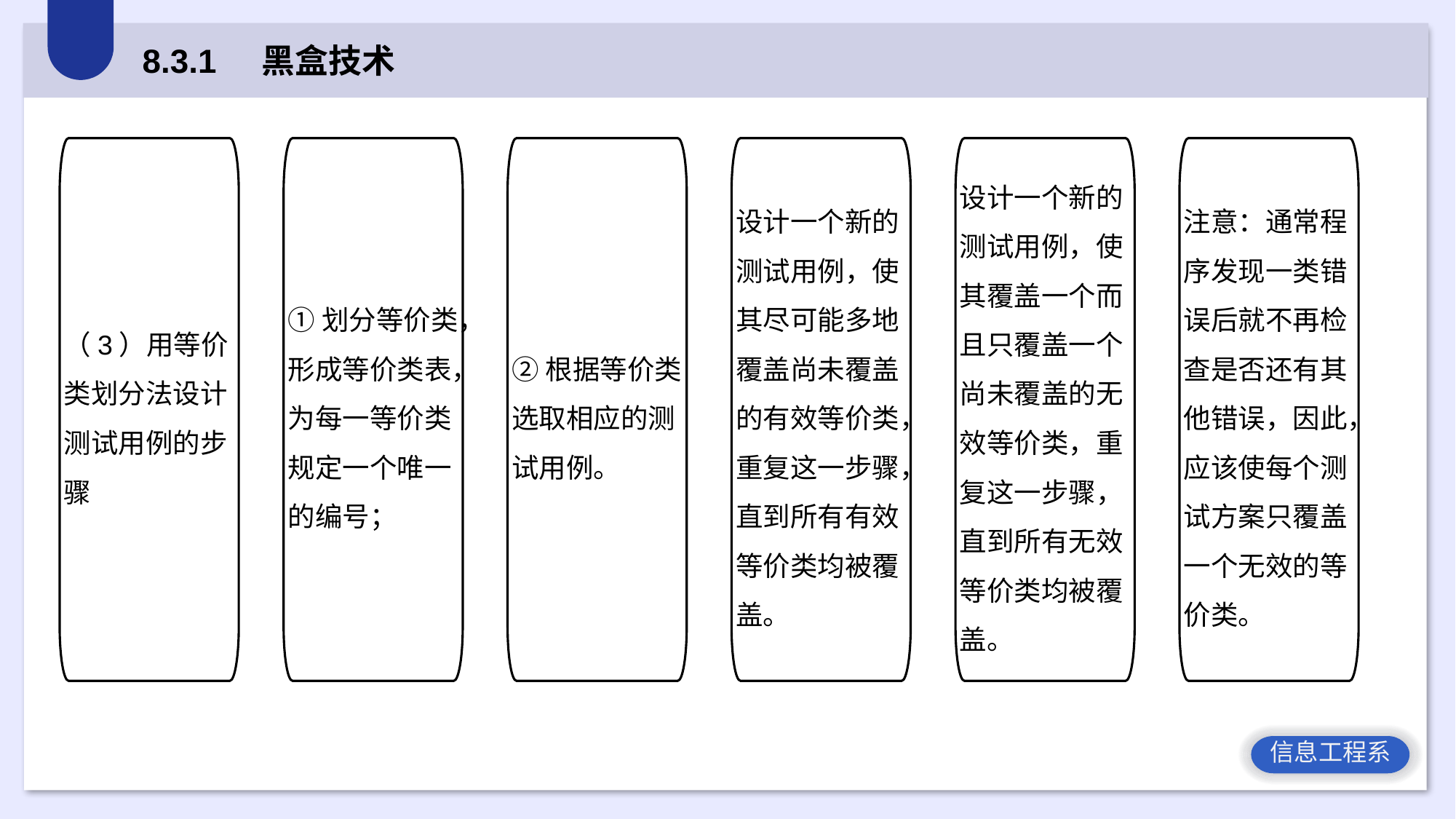

8.3.1    黑盒技术
（3）用等价类划分法设计测试用例的步骤
①划分等价类，形成等价类表，为每一等价类规定一个唯一的编号；
②根据等价类选取相应的测试用例。
设计一个新的测试用例，使其尽可能多地覆盖尚未覆盖的有效等价类，重复这一步骤，直到所有有效等价类均被覆盖。
设计一个新的测试用例，使其覆盖一个而且只覆盖一个尚未覆盖的无效等价类，重复这一步骤，直到所有无效等价类均被覆盖。
注意：通常程序发现一类错误后就不再检查是否还有其他错误，因此，应该使每个测试方案只覆盖一个无效的等价类。